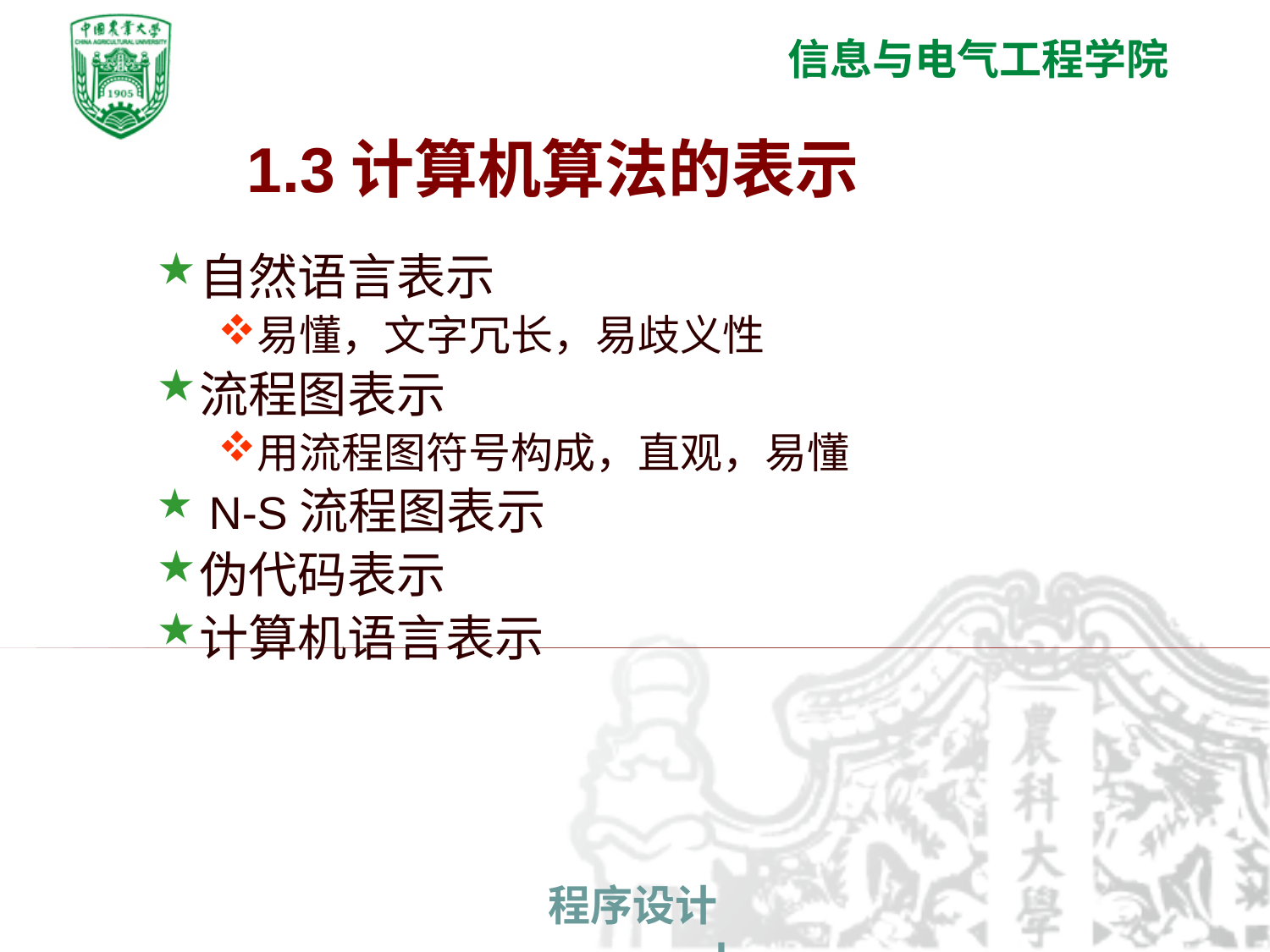

# 1.3计算机算法的表示

自然语言表示
易懂，文字冗长，易歧义性
流程图表示
用流程图符号构成，直观，易懂
 N-S流程图表示
伪代码表示
计算机语言表示